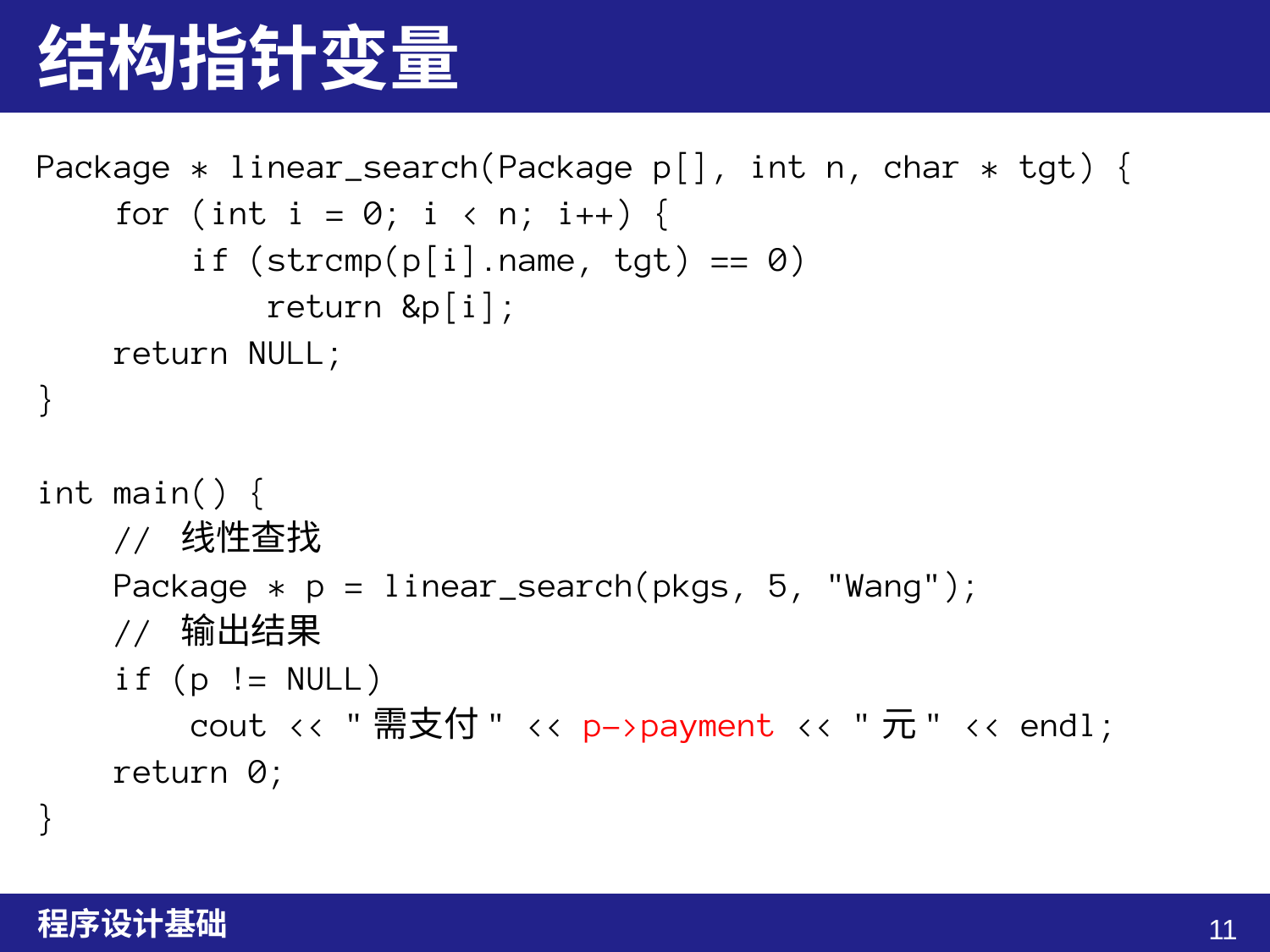

# 结构指针变量
Package * linear_search(Package p[], int n, char * tgt) {
    for (int i = 0; i < n; i++) {
        if (strcmp(p[i].name, tgt) == 0)
            return &p[i];
    return NULL;
}

int main() {
    // 线性查找
    Package * p = linear_search(pkgs, 5, "Wang");
    // 输出结果
    if (p != NULL)
        cout << "需支付" << p->payment << "元" << endl;
    return 0;
}